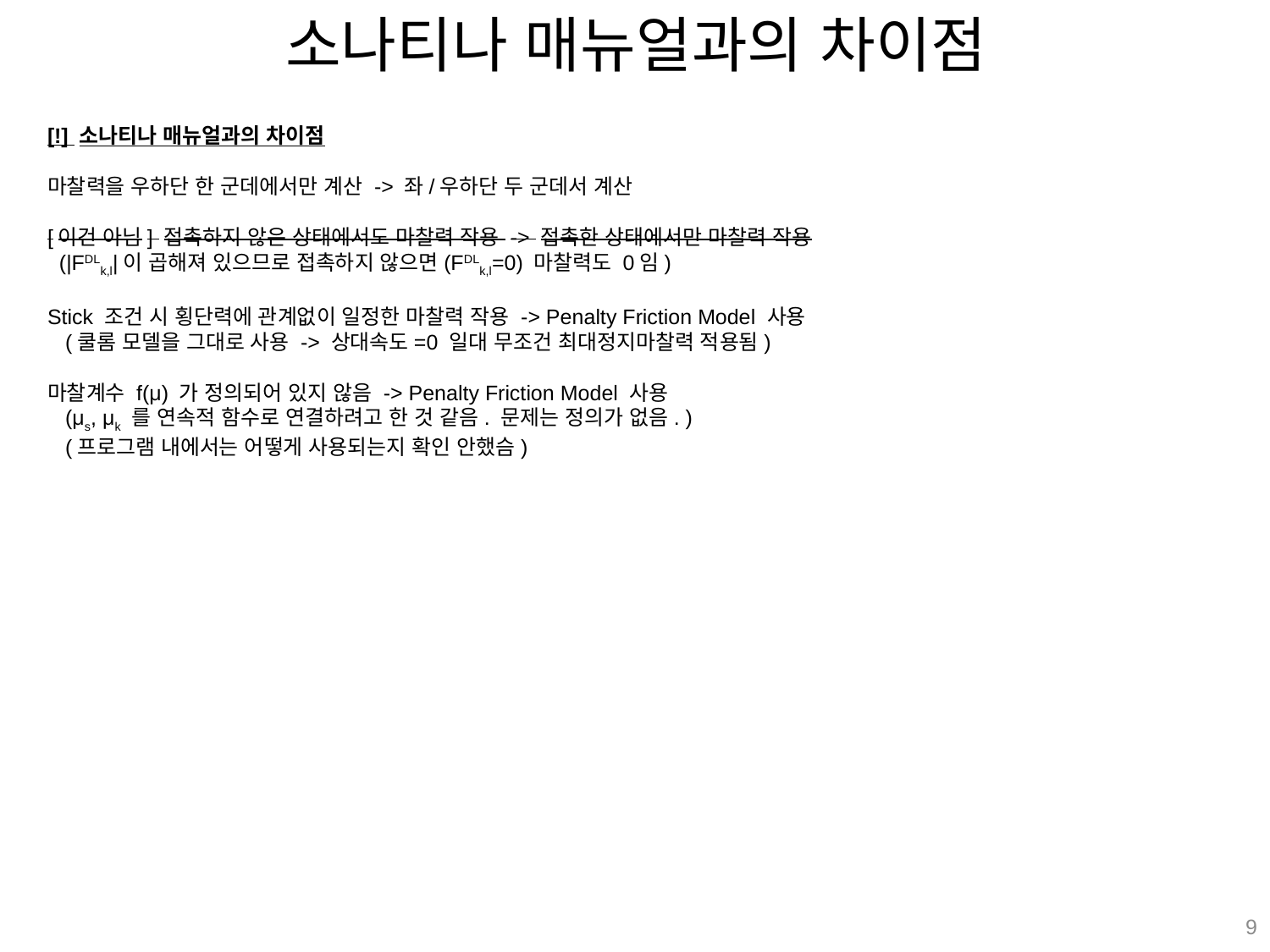

# 소나티나 매뉴얼과의 차이점
[!] 소나티나 매뉴얼과의 차이점

마찰력을 우하단 한 군데에서만 계산 -> 좌/우하단 두 군데서 계산

[이건 아님] 접촉하지 않은 상태에서도 마찰력 작용 -> 접촉한 상태에서만 마찰력 작용
  (|FDLk,l|이 곱해져 있으므로 접촉하지 않으면(FDLk,l=0) 마찰력도 0임)

Stick 조건 시 횡단력에 관계없이 일정한 마찰력 작용 -> Penalty Friction Model 사용
   (쿨롬 모델을 그대로 사용 -> 상대속도=0 일대 무조건 최대정지마찰력 적용됨)

마찰계수 f(μ) 가 정의되어 있지 않음 -> Penalty Friction Model 사용
   (μs, μk 를 연속적 함수로 연결하려고 한 것 같음. 문제는 정의가 없음. )
   (프로그램 내에서는 어떻게 사용되는지 확인 안했슴)

9